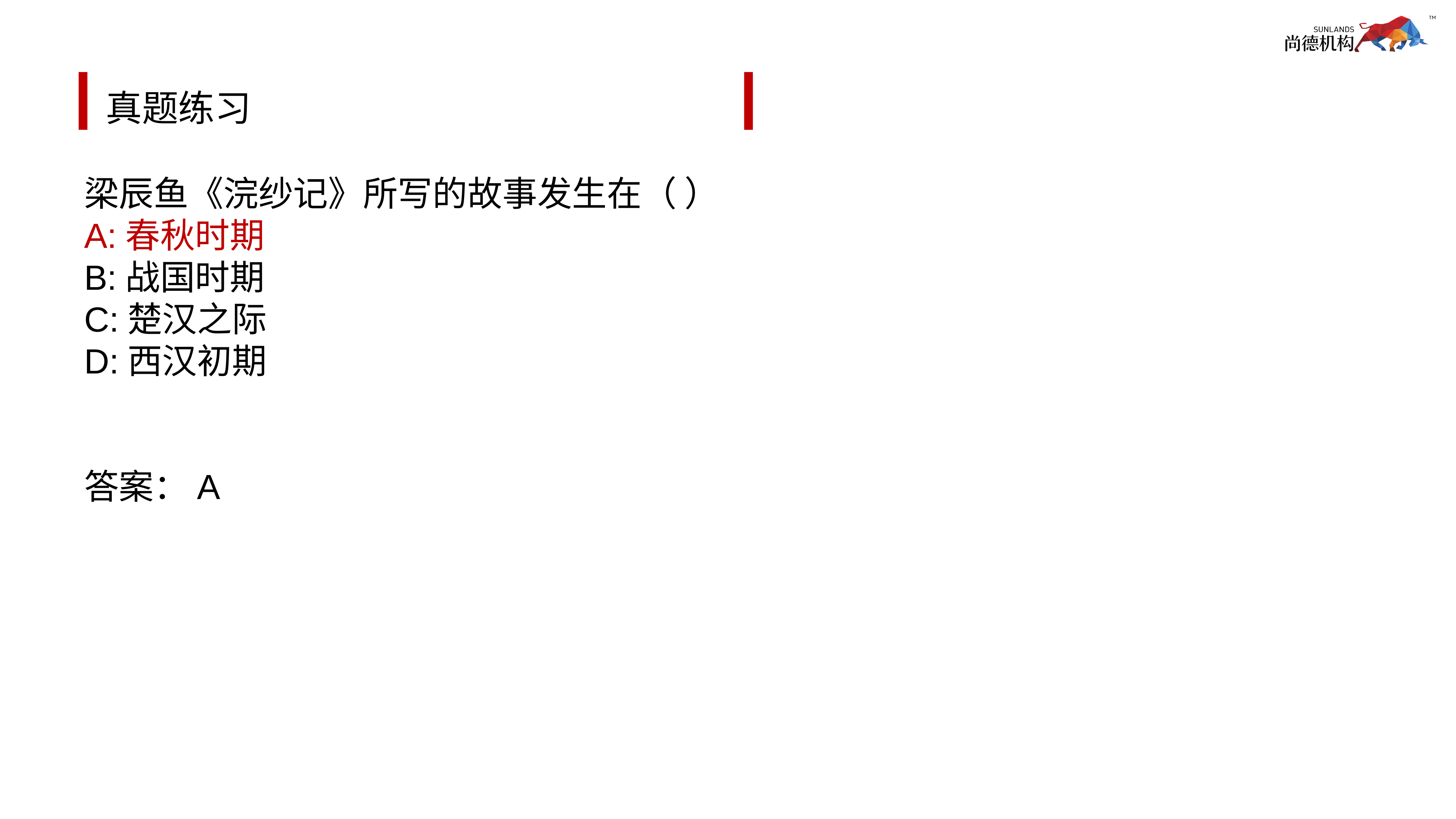

# 真题练习
梁辰鱼《浣纱记》所写的故事发生在（ ）
A:春秋时期
B:战国时期
C:楚汉之际
D:西汉初期

答案：A